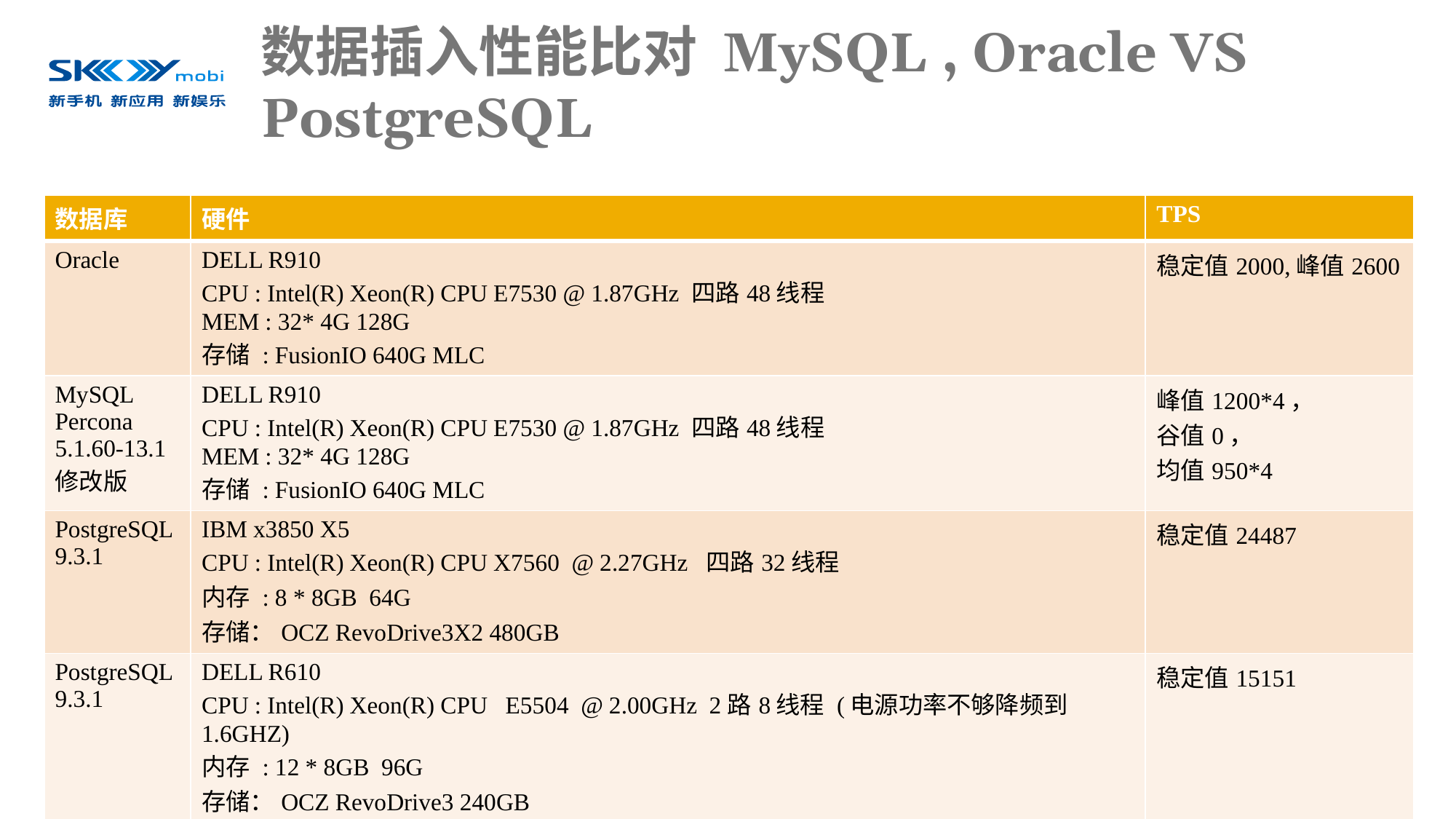

# 数据插入性能比对 MySQL , Oracle VS PostgreSQL

| 数据库 | 硬件 | TPS |
| --- | --- | --- |
| Oracle | DELL R910 CPU : Intel(R) Xeon(R) CPU E7530 @ 1.87GHz 四路48线程 MEM : 32\* 4G 128G 存储 : FusionIO 640G MLC | 稳定值2000,峰值2600 |
| MySQL Percona 5.1.60-13.1 修改版 | DELL R910 CPU : Intel(R) Xeon(R) CPU E7530 @ 1.87GHz 四路48线程 MEM : 32\* 4G 128G 存储 : FusionIO 640G MLC | 峰值1200\*4， 谷值0， 均值950\*4 |
| PostgreSQL 9.3.1 | IBM x3850 X5 CPU : Intel(R) Xeon(R) CPU X7560 @ 2.27GHz 四路32线程 内存 : 8 \* 8GB 64G 存储：OCZ RevoDrive3X2 480GB | 稳定值24487 |
| PostgreSQL 9.3.1 | DELL R610 CPU : Intel(R) Xeon(R) CPU E5504 @ 2.00GHz 2路8线程 (电源功率不够降频到1.6GHZ) 内存 : 12 \* 8GB 96G 存储：OCZ RevoDrive3 240GB | 稳定值15151 |